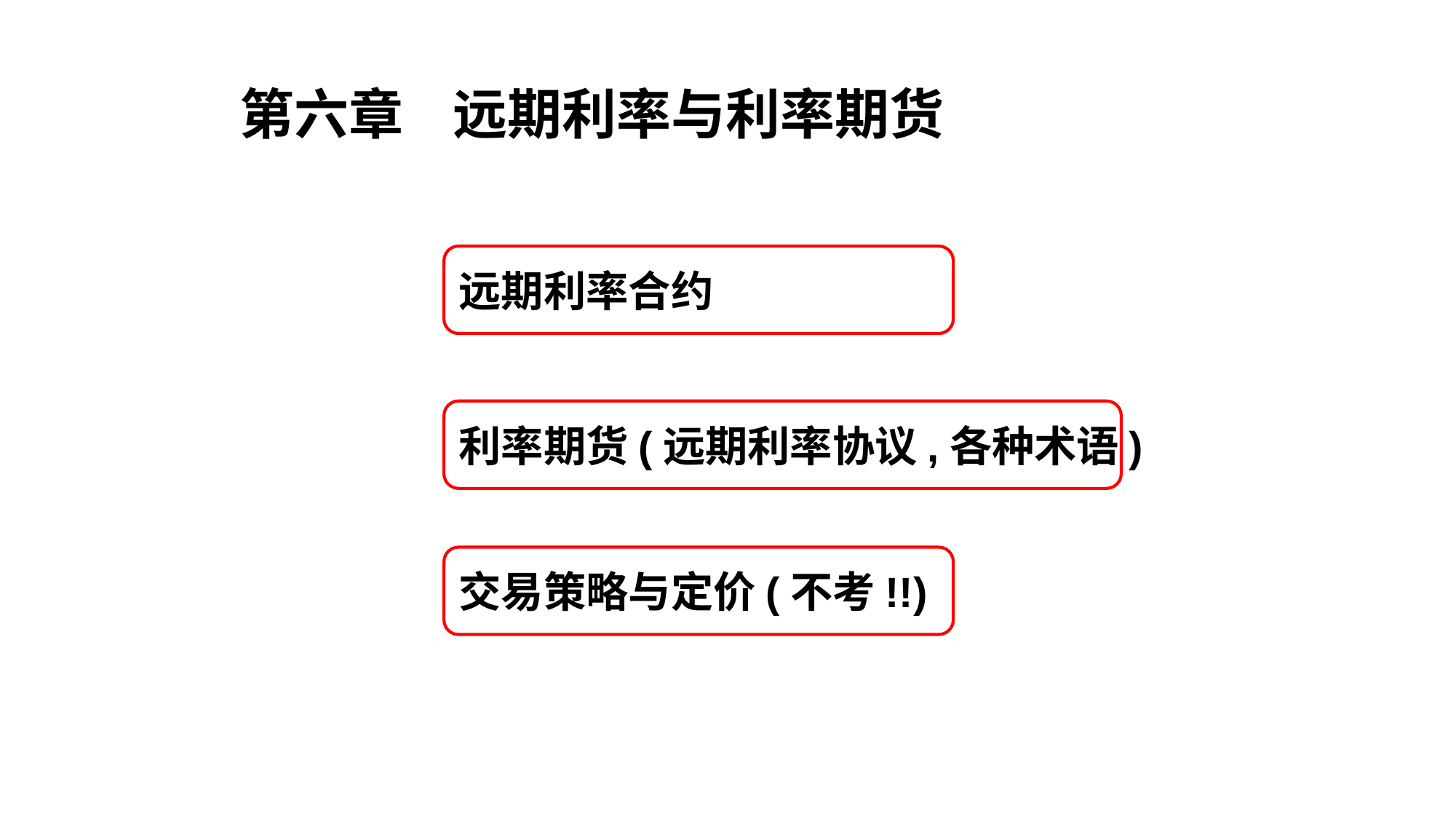

第六章    远期利率与利率期货
远期利率合约
利率期货(远期利率协议,各种术语)
交易策略与定价(不考!!)